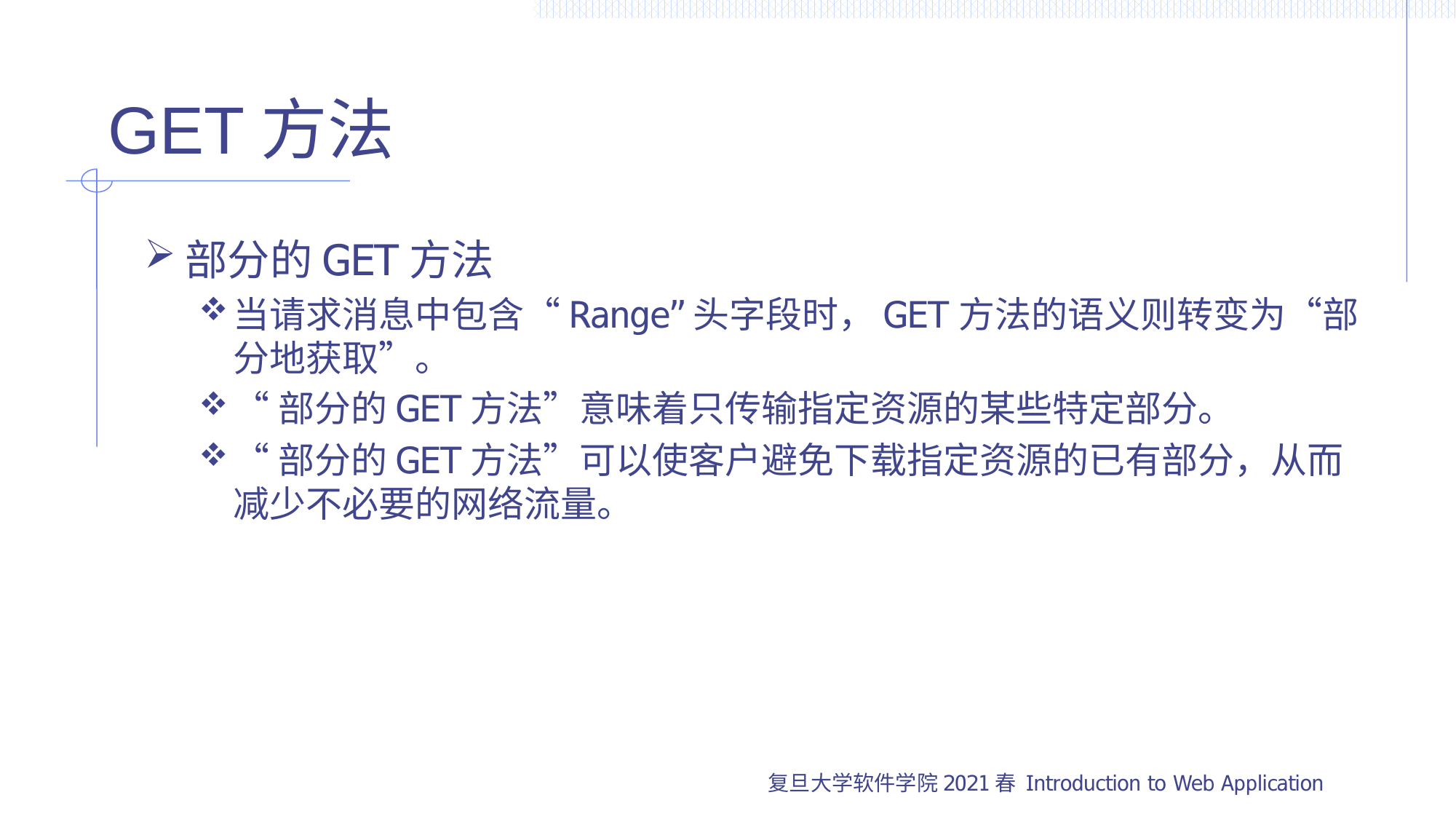

# GET方法
部分的GET方法
当请求消息中包含“Range”头字段时，GET方法的语义则转变为“部分地获取”。
“部分的GET方法”意味着只传输指定资源的某些特定部分。
“部分的GET方法”可以使客户避免下载指定资源的已有部分，从而减少不必要的网络流量。